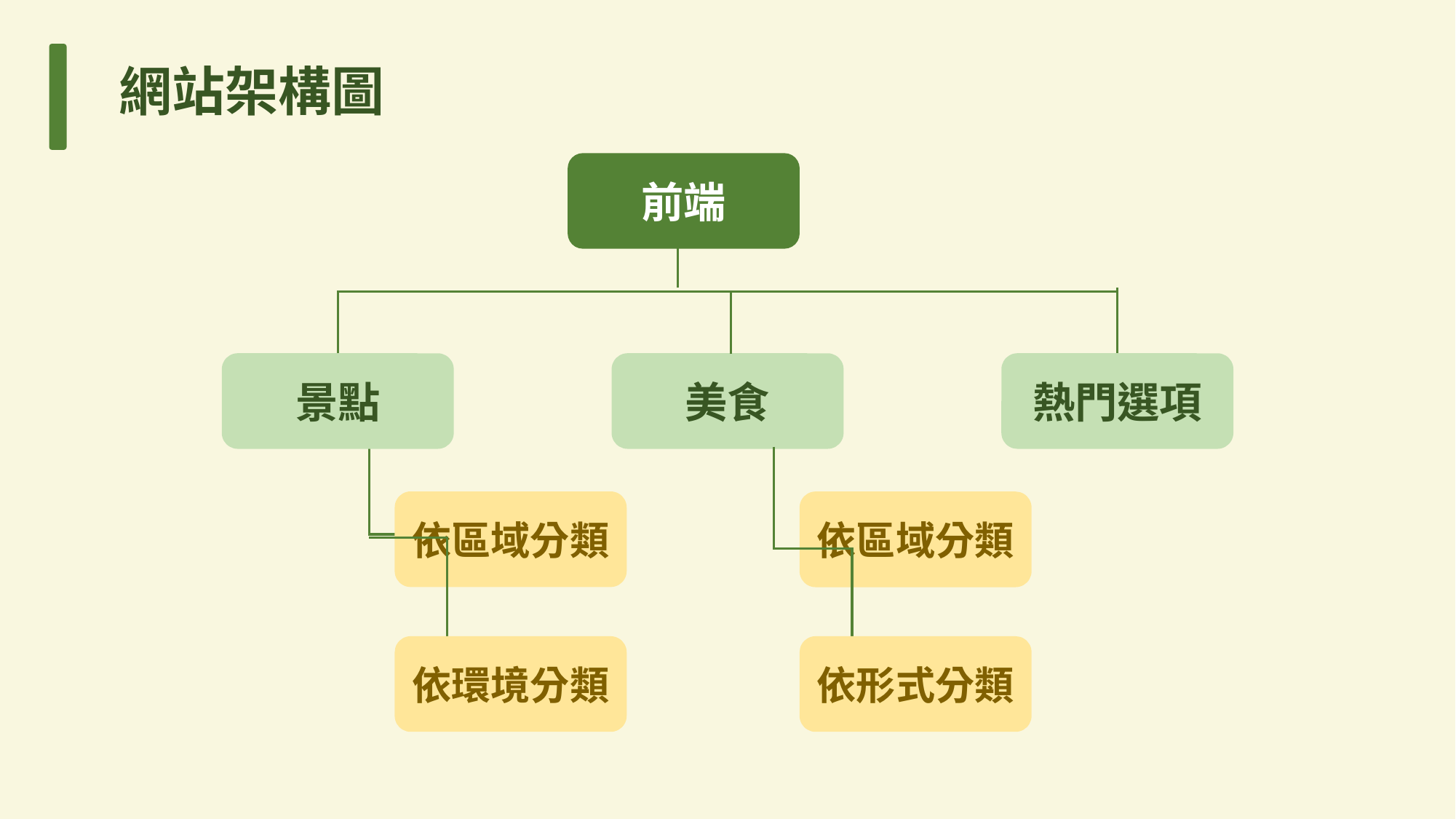

網站架構圖
前端
景點
美食
熱門選項
依區域分類
依區域分類
依環境分類
依形式分類